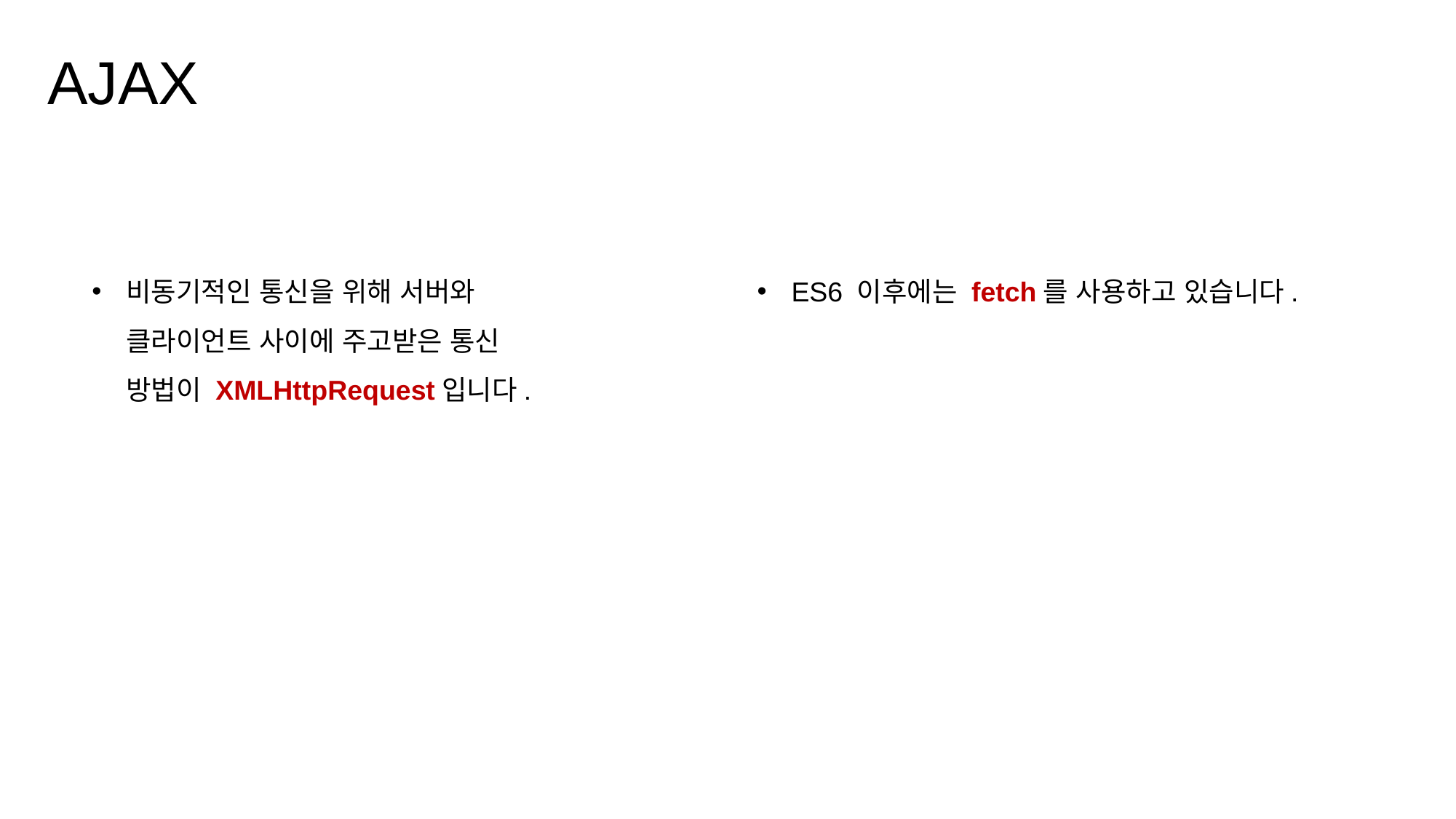

AJAX
비동기적인 통신을 위해 서버와 클라이언트 사이에 주고받은 통신 방법이 XMLHttpRequest입니다.
ES6 이후에는 fetch를 사용하고 있습니다.